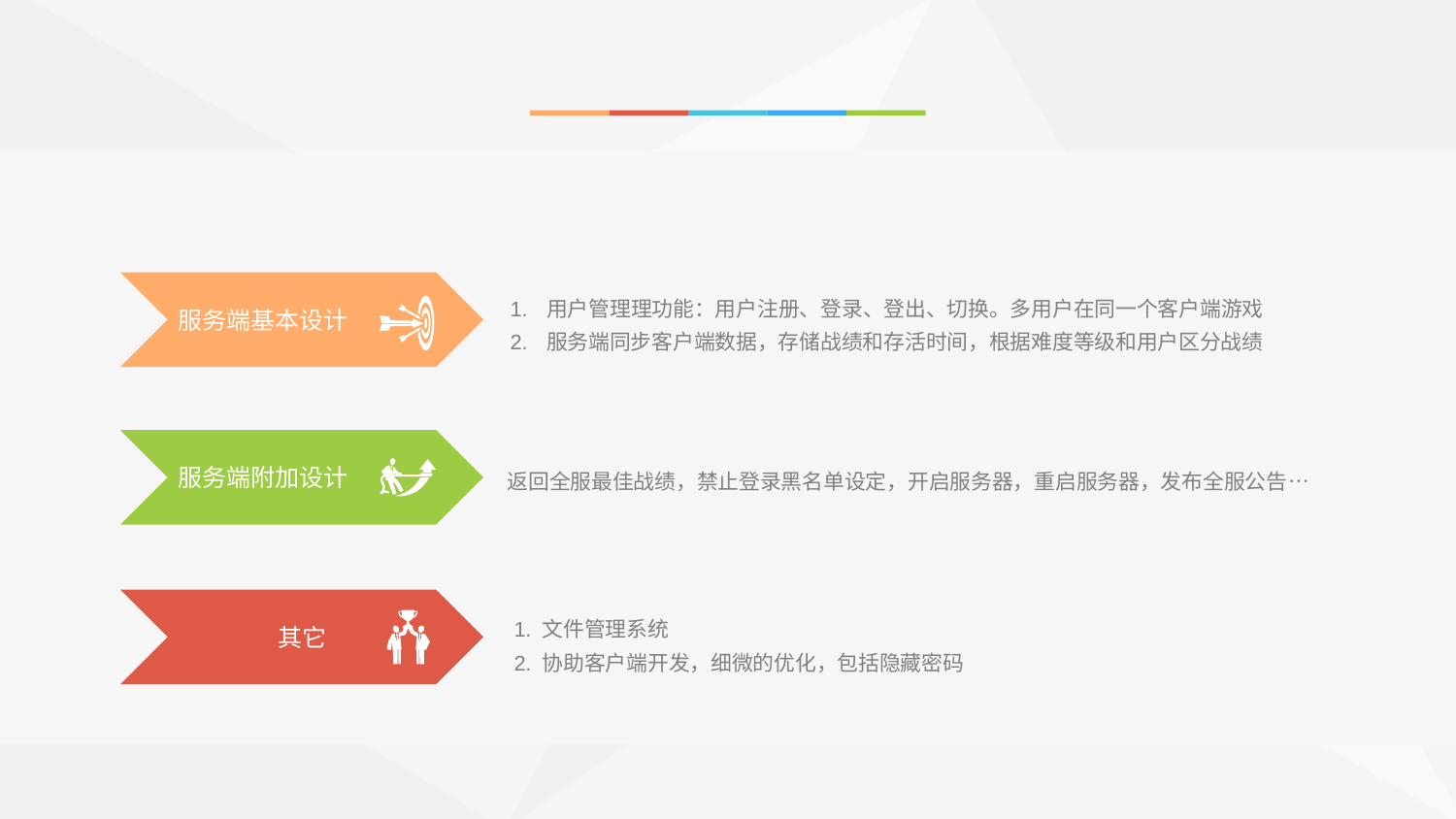

服务端基本设计
用户管理理功能：用户注册、登录、登出、切换。多用户在同一个客户端游戏
服务端同步客户端数据，存储战绩和存活时间，根据难度等级和用户区分战绩

服务端附加设计
返回全服最佳战绩，禁止登录黑名单设定，开启服务器，重启服务器，发布全服公告…

其它
1. 文件管理系统
2. 协助客户端开发，细微的优化，包括隐藏密码